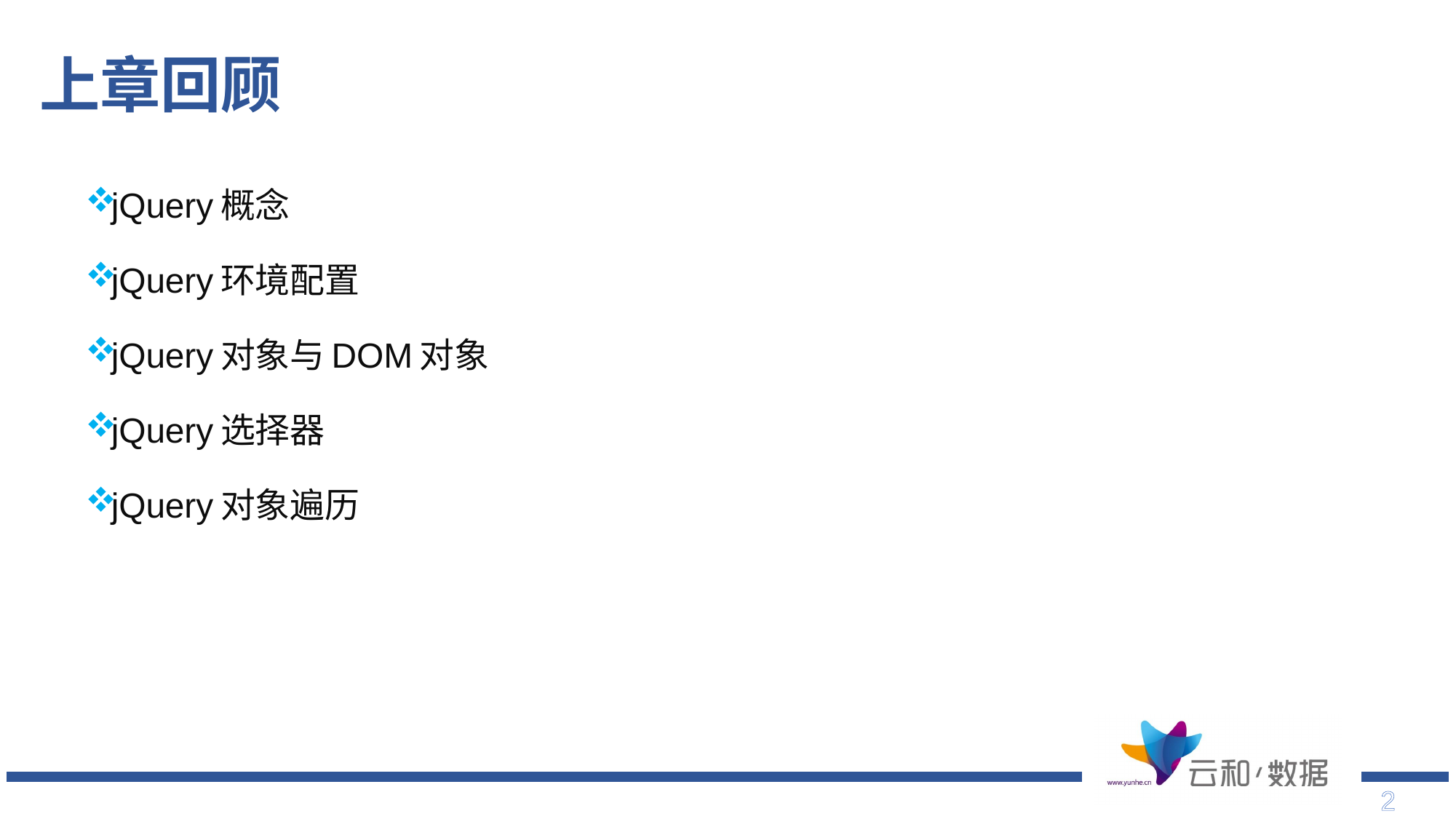

# 上章回顾
jQuery概念
jQuery环境配置
jQuery对象与DOM对象
jQuery选择器
jQuery对象遍历